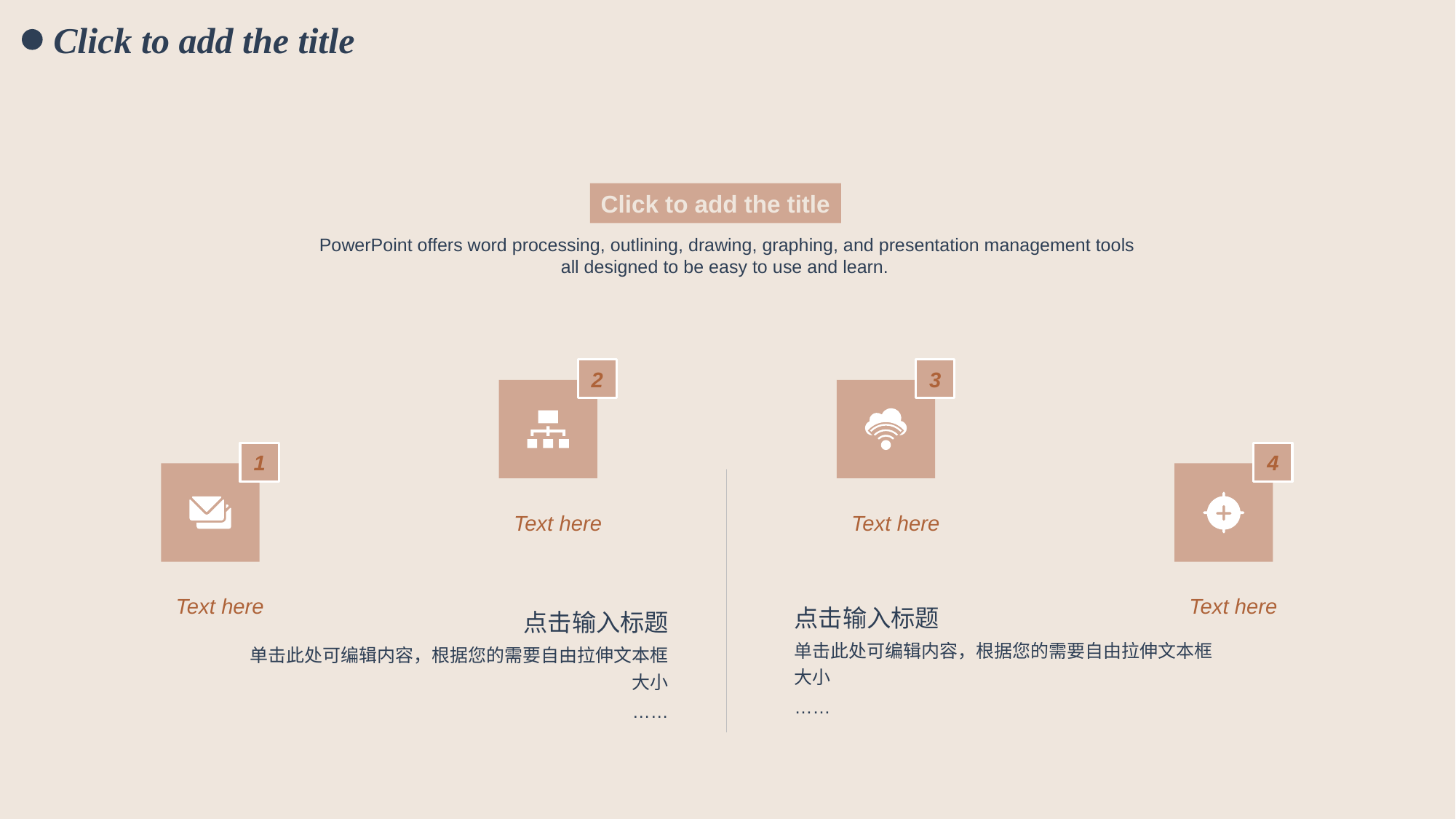

Click to add the title

Click to add the title
PowerPoint offers word processing, outlining, drawing, graphing, and presentation management tools all designed to be easy to use and learn.
2

Text here
3

Text here
1

Text here
4

Text here
点击输入标题
单击此处可编辑内容，根据您的需要自由拉伸文本框大小
……
点击输入标题
单击此处可编辑内容，根据您的需要自由拉伸文本框大小
……